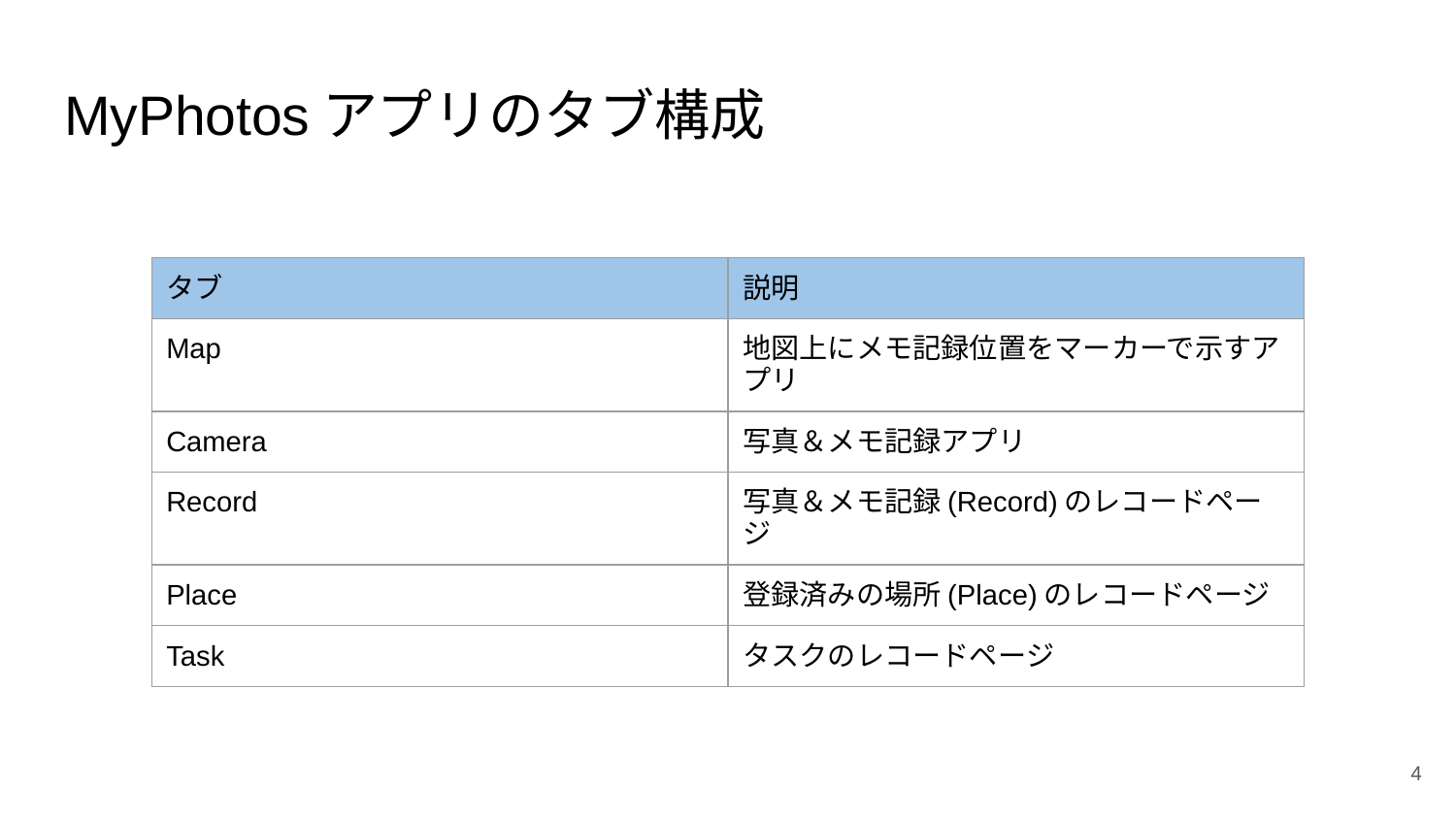

# MyPhotosアプリのタブ構成
| タブ | 説明 |
| --- | --- |
| Map | 地図上にメモ記録位置をマーカーで示すアプリ |
| Camera | 写真＆メモ記録アプリ |
| Record | 写真＆メモ記録(Record)のレコードページ |
| Place | 登録済みの場所(Place)のレコードページ |
| Task | タスクのレコードページ |
4